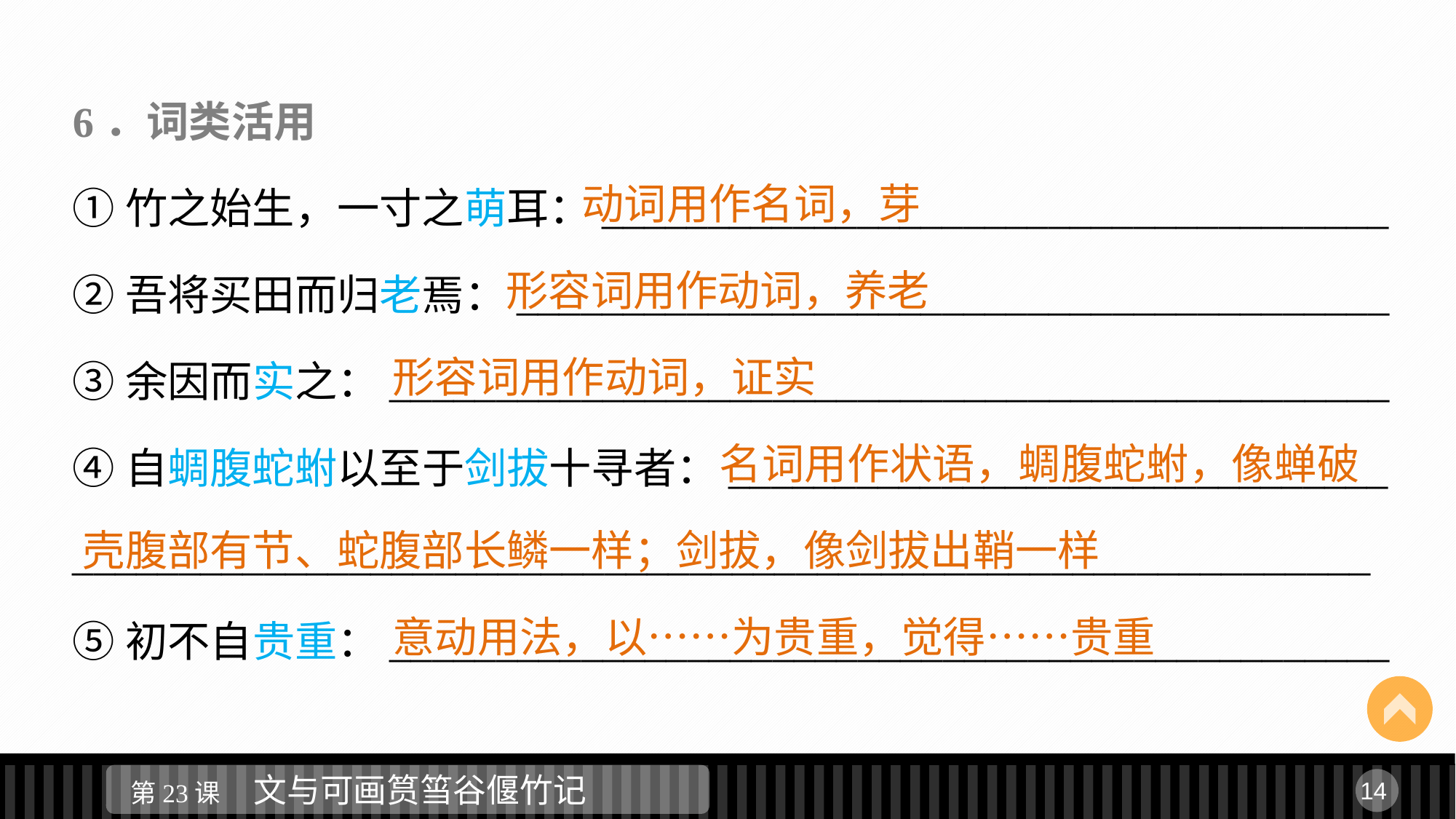

6．词类活用
①竹之始生，一寸之萌耳：_____________________________________
②吾将买田而归老焉：_________________________________________
③余因而实之：_______________________________________________
④自蜩腹蛇蚹以至于剑拔十寻者：_______________________________
_____________________________________________________________
⑤初不自贵重：_______________________________________________
	                     动词用作名词，芽
	             形容词用作动词，养老
	 形容词用作动词，证实
				        名词用作状语，蜩腹蛇蚹，像蝉破壳腹部有节、蛇腹部长鳞一样；剑拔，像剑拔出鞘一样
	 意动用法，以……为贵重，觉得……贵重